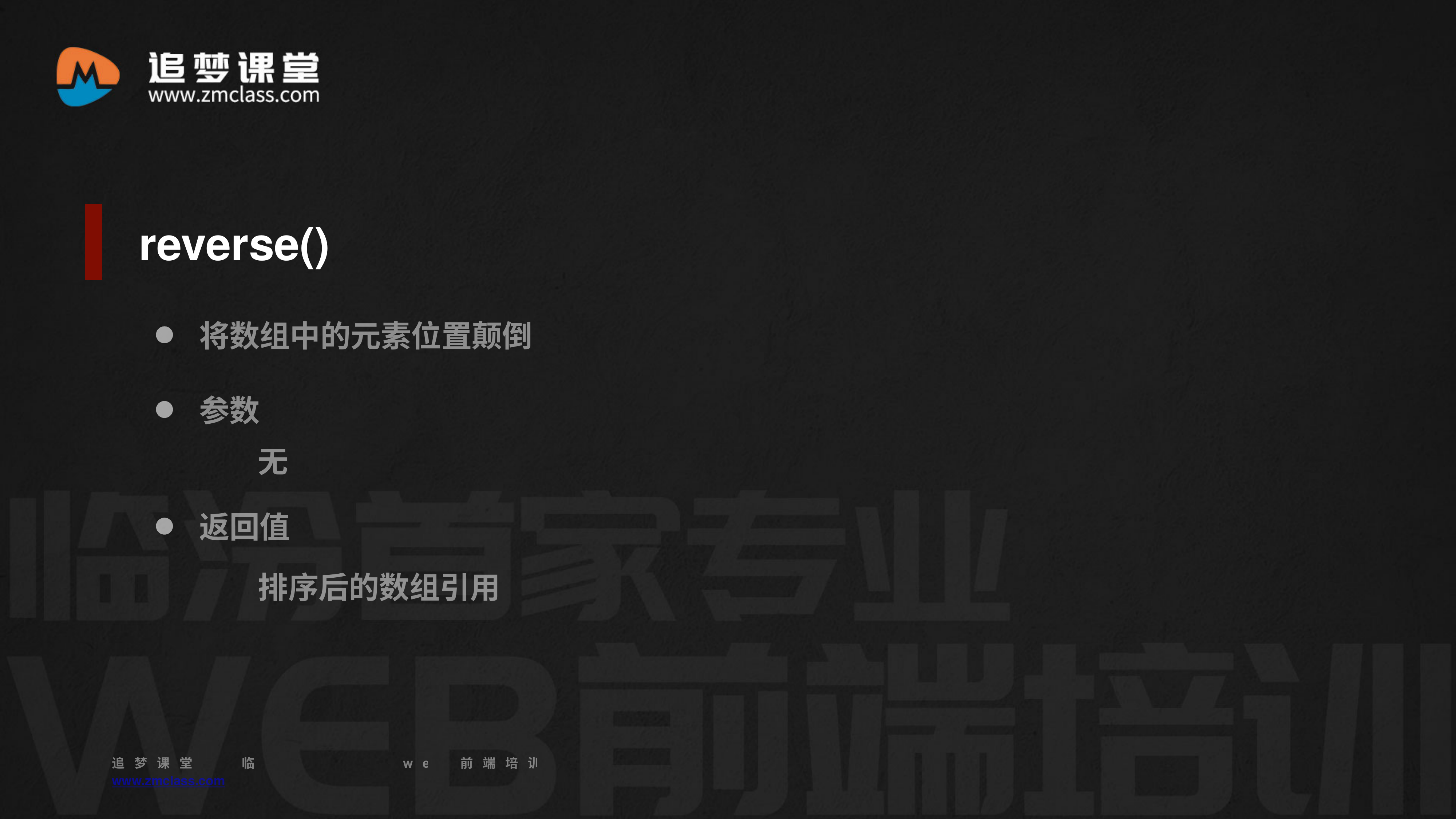

reverse()
将数组中的元素位置颠倒

参数

无
返回值

排序后的数组引用
追梦课堂   临汾首家专业的web前端培训机构                                                          www.zmclass.com
16